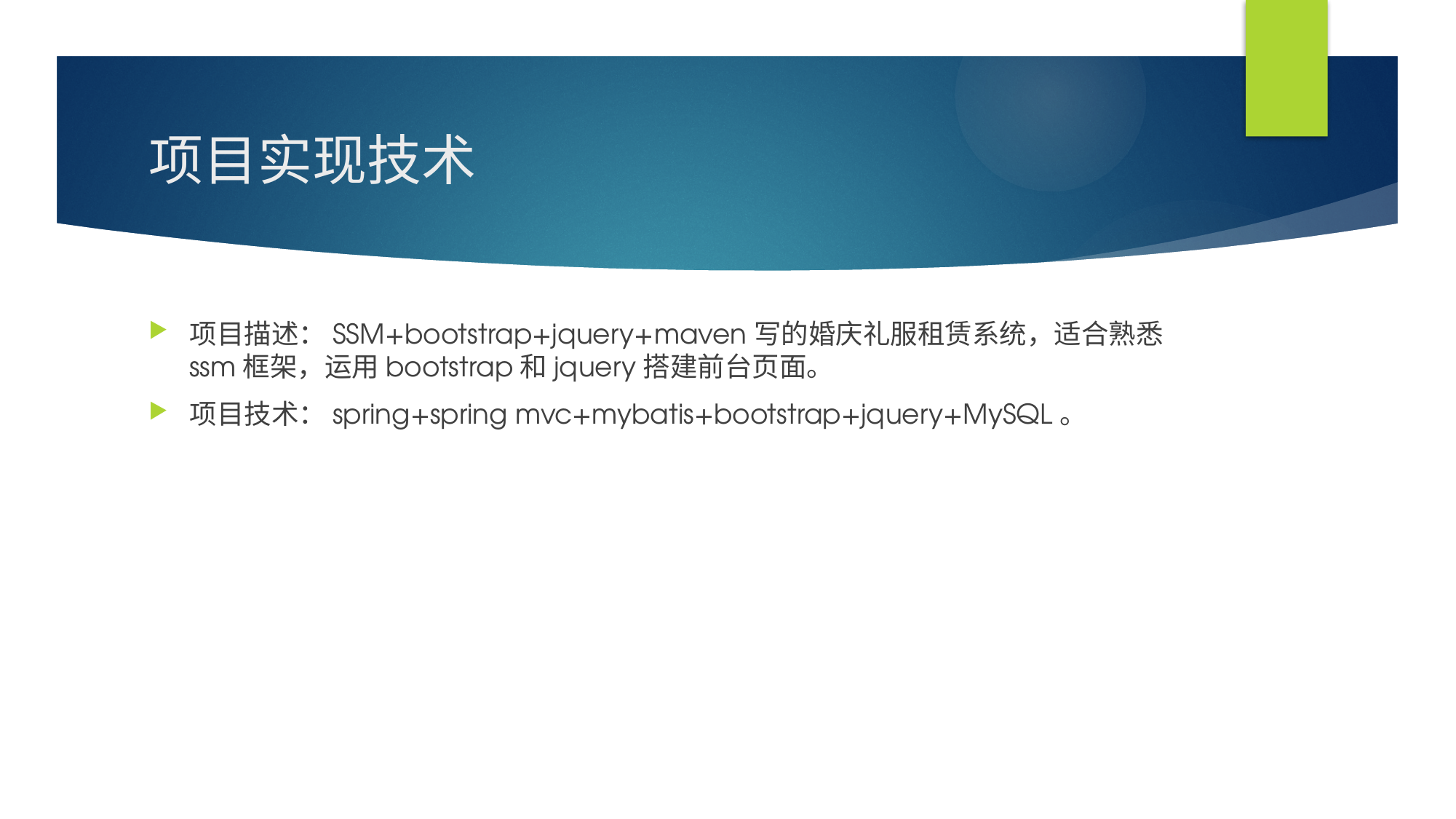

# 项目实现技术
项目描述：SSM+bootstrap+jquery+maven写的婚庆礼服租赁系统，适合熟悉ssm框架，运用bootstrap和jquery搭建前台页面。
项目技术：spring+spring mvc+mybatis+bootstrap+jquery+MySQL。